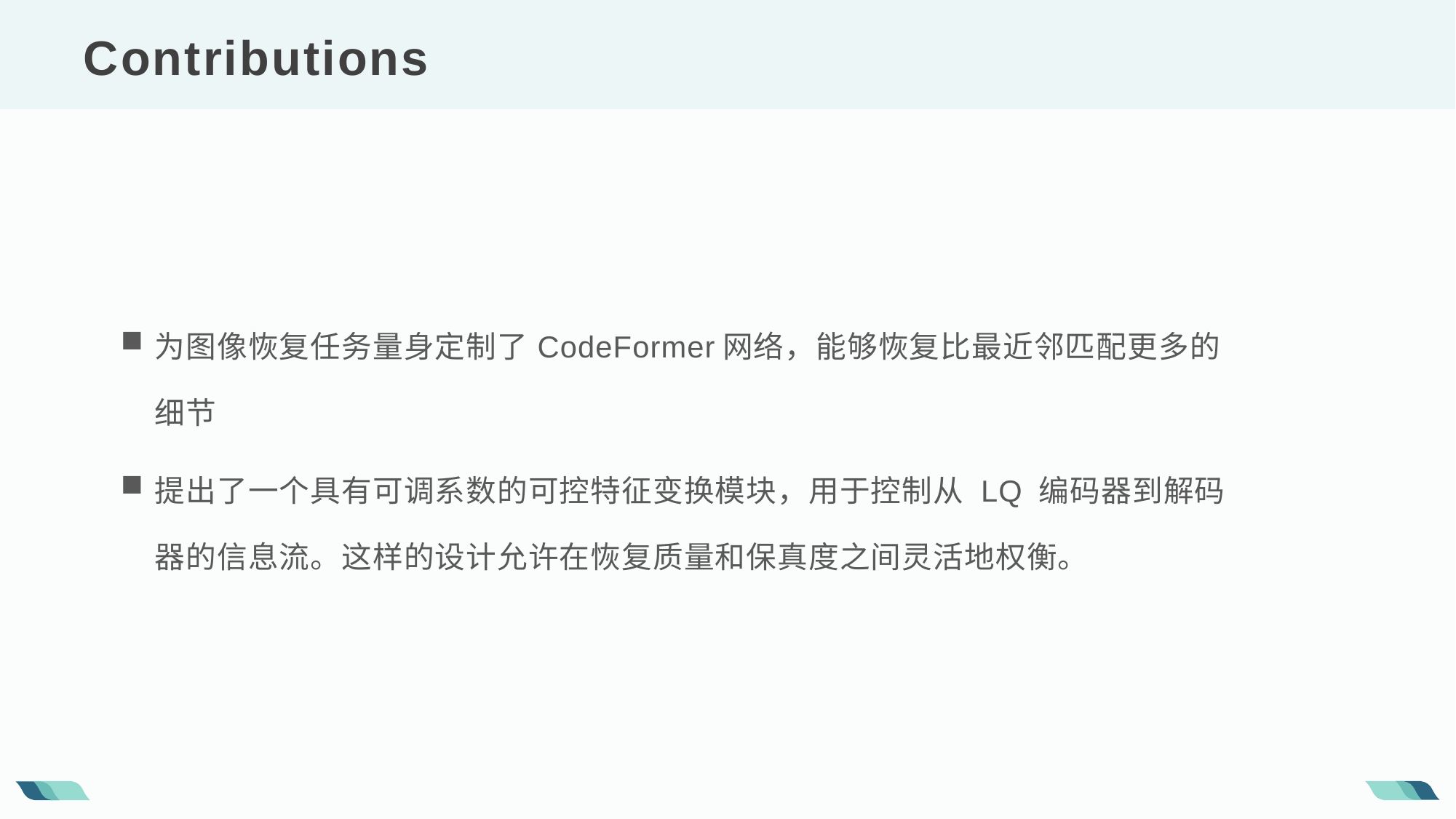

Contributions
为图像恢复任务量身定制了CodeFormer网络，能够恢复比最近邻匹配更多的细节
提出了一个具有可调系数的可控特征变换模块，用于控制从 LQ 编码器到解码器的信息流。这样的设计允许在恢复质量和保真度之间灵活地权衡。